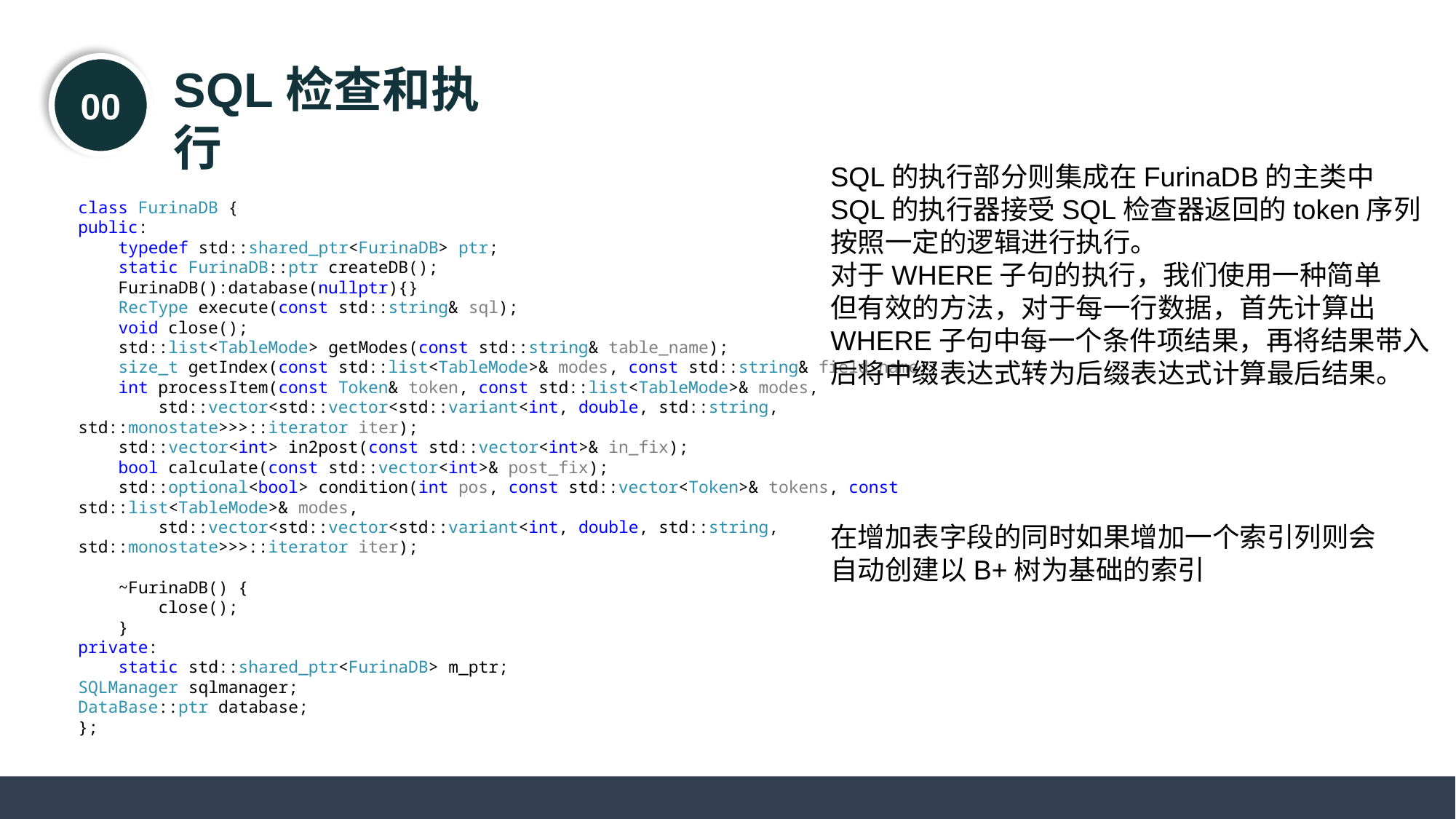

SQL检查和执行
00
SQL的执行部分则集成在FurinaDB的主类中
SQL的执行器接受SQL检查器返回的token序列
按照一定的逻辑进行执行。
对于WHERE子句的执行，我们使用一种简单
但有效的方法，对于每一行数据，首先计算出
WHERE子句中每一个条件项结果，再将结果带入
后将中缀表达式转为后缀表达式计算最后结果。

在增加表字段的同时如果增加一个索引列则会
自动创建以B+树为基础的索引
class FurinaDB {
public:
    typedef std::shared_ptr<FurinaDB> ptr;
    static FurinaDB::ptr createDB();
    FurinaDB():database(nullptr){}
    RecType execute(const std::string& sql);
    void close();
    std::list<TableMode> getModes(const std::string& table_name);
    size_t getIndex(const std::list<TableMode>& modes, const std::string& field_name);
    int processItem(const Token& token, const std::list<TableMode>& modes,
        std::vector<std::vector<std::variant<int, double, std::string, std::monostate>>>::iterator iter);
    std::vector<int> in2post(const std::vector<int>& in_fix);
    bool calculate(const std::vector<int>& post_fix);
    std::optional<bool> condition(int pos, const std::vector<Token>& tokens, const std::list<TableMode>& modes,
        std::vector<std::vector<std::variant<int, double, std::string, std::monostate>>>::iterator iter);

    ~FurinaDB() {
        close();
    }
private:
    static std::shared_ptr<FurinaDB> m_ptr;
SQLManager sqlmanager;
DataBase::ptr database;
};